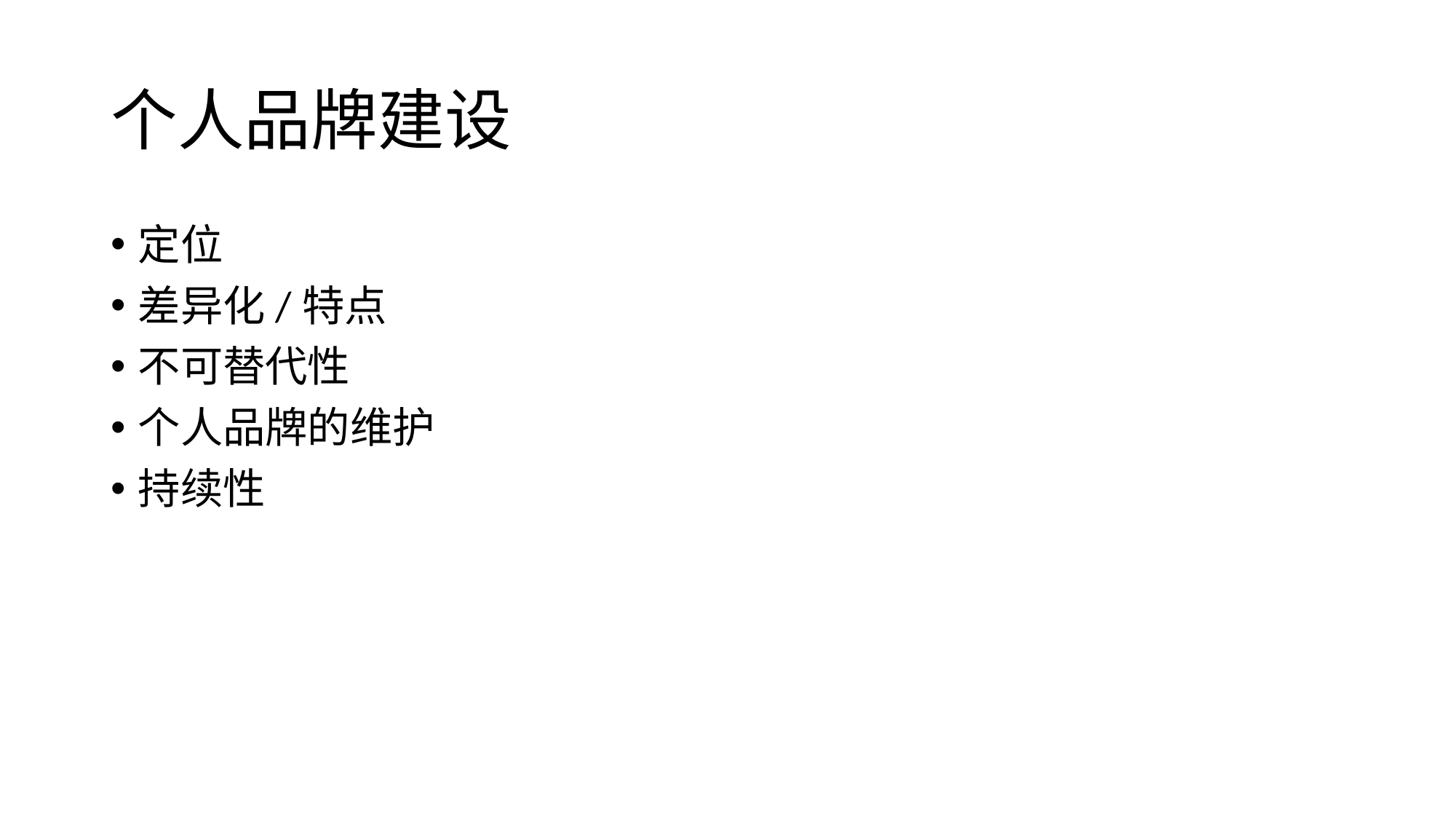

# 个人品牌建设
定位
差异化/特点
不可替代性
个人品牌的维护
持续性